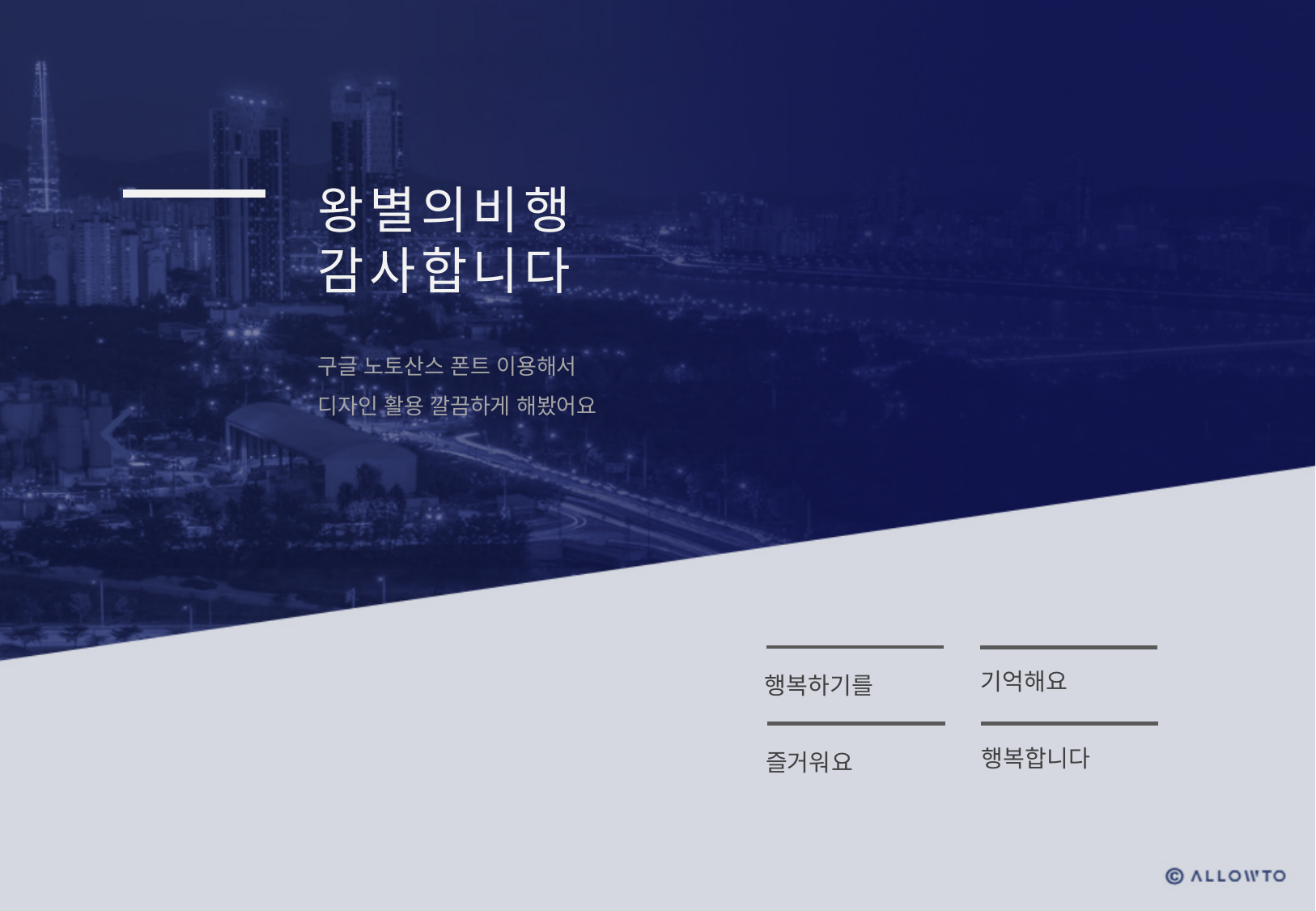

왕별의비행
감사합니다
구글 노토산스 폰트 이용해서
디자인 활용 깔끔하게 해봤어요
기억해요
행복하기를
행복합니다
즐거워요